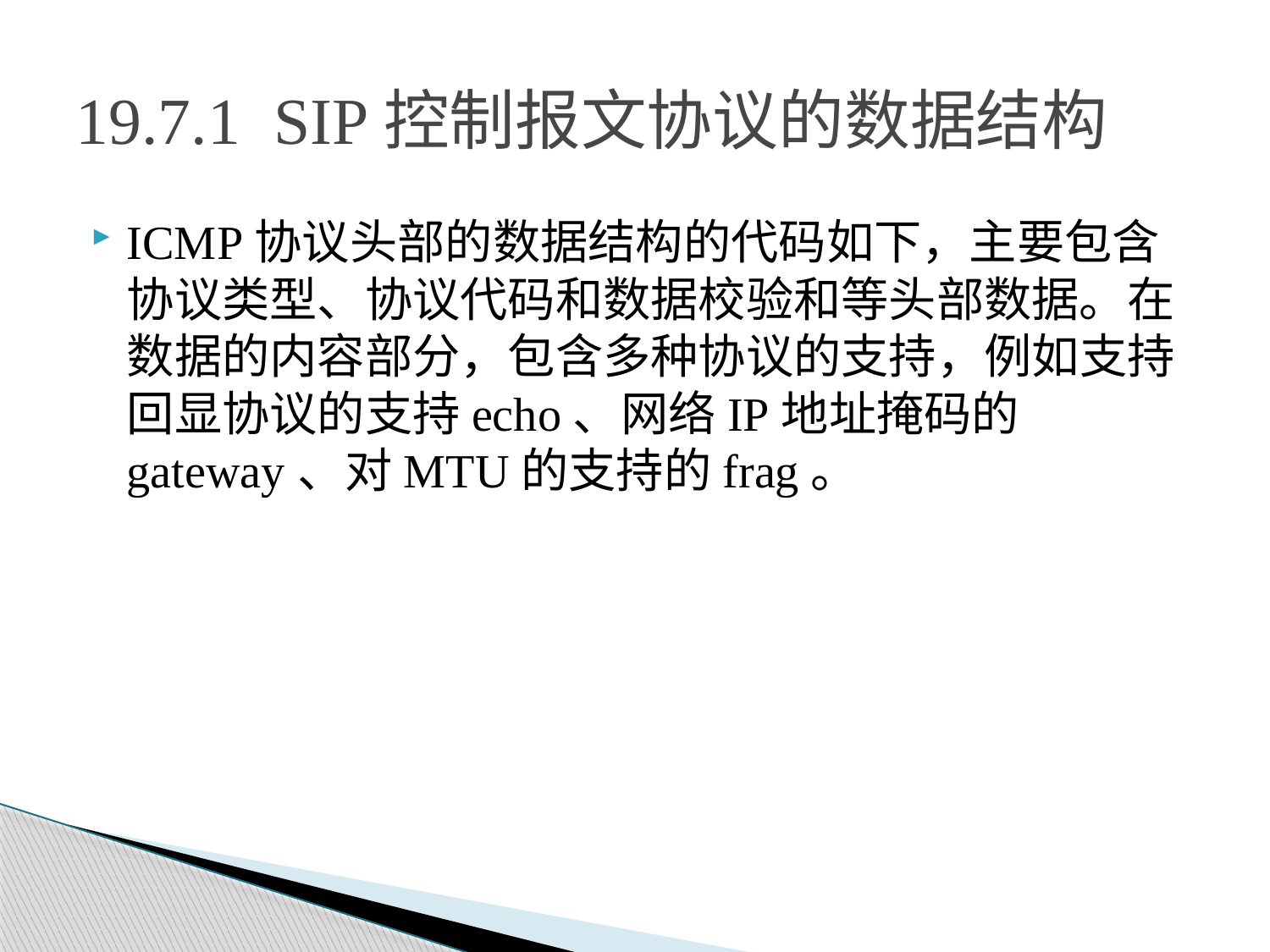

# 19.7.1  SIP控制报文协议的数据结构
ICMP协议头部的数据结构的代码如下，主要包含协议类型、协议代码和数据校验和等头部数据。在数据的内容部分，包含多种协议的支持，例如支持回显协议的支持echo、网络IP地址掩码的gateway、对MTU的支持的frag。